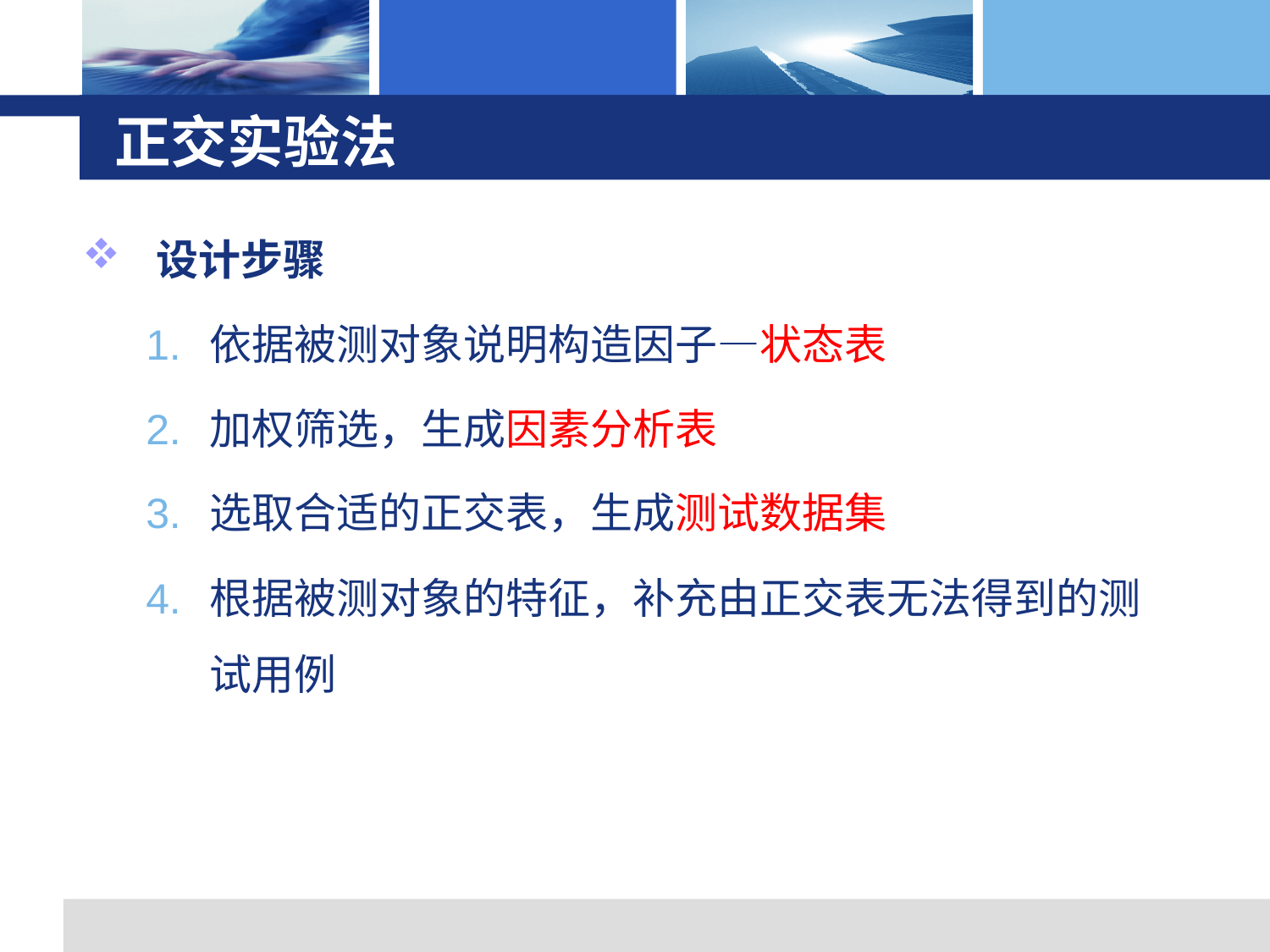

# 正交实验法
设计步骤
依据被测对象说明构造因子—状态表
加权筛选，生成因素分析表
选取合适的正交表，生成测试数据集
根据被测对象的特征，补充由正交表无法得到的测试用例